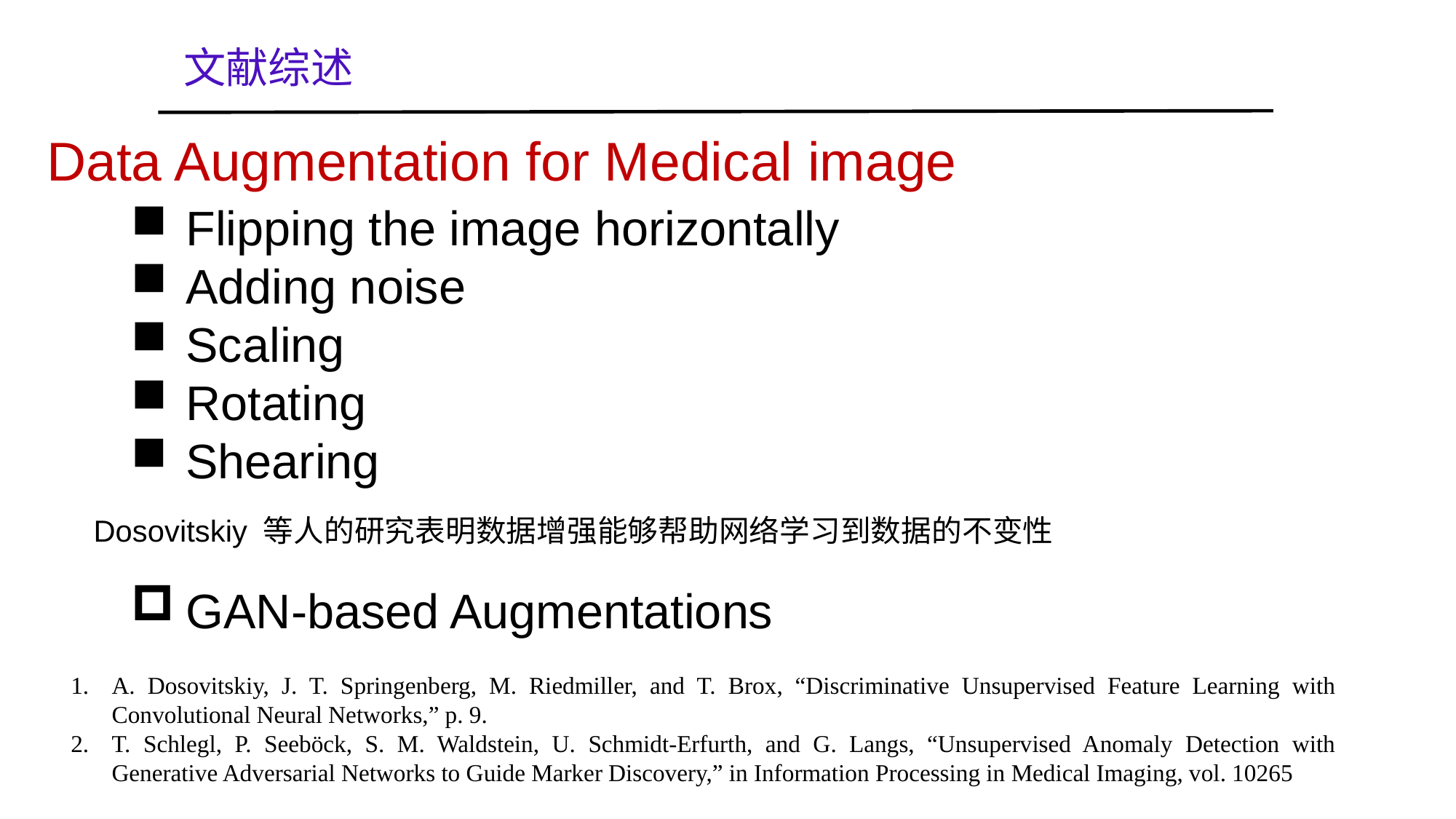

文献综述
Data Augmentation for Medical image
Flipping the image horizontally
Adding noise
Scaling
Rotating
Shearing

Dosovitskiy 等人的研究表明数据增强能够帮助网络学习到数据的不变性
GAN-based Augmentations
A. Dosovitskiy, J. T. Springenberg, M. Riedmiller, and T. Brox, “Discriminative Unsupervised Feature Learning with Convolutional Neural Networks,” p. 9.
T. Schlegl, P. Seeböck, S. M. Waldstein, U. Schmidt-Erfurth, and G. Langs, “Unsupervised Anomaly Detection with Generative Adversarial Networks to Guide Marker Discovery,” in Information Processing in Medical Imaging, vol. 10265